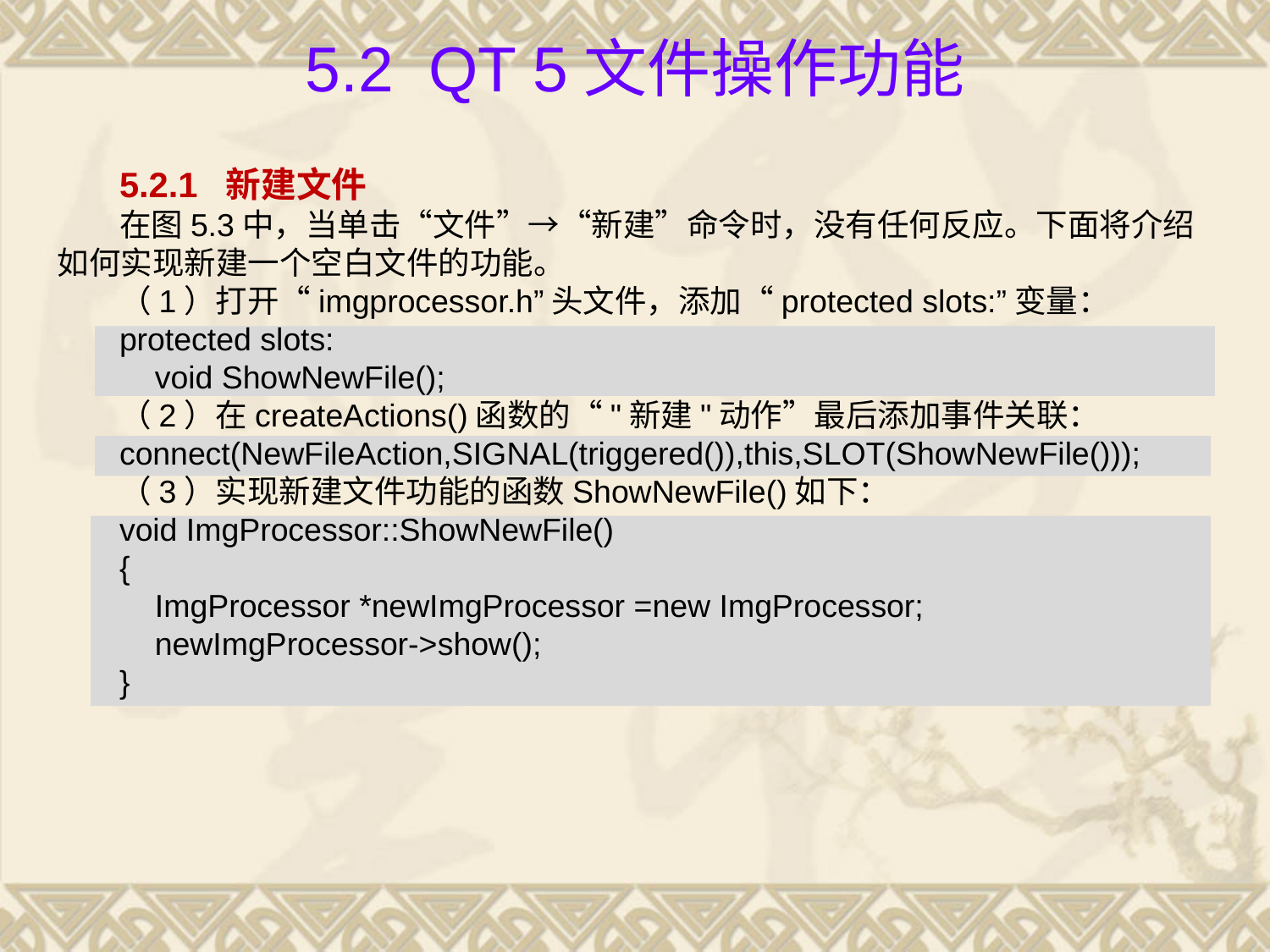

# 5.2  Qt 5文件操作功能
5.2.1  新建文件
在图5.3中，当单击“文件”→“新建”命令时，没有任何反应。下面将介绍如何实现新建一个空白文件的功能。
（1）打开“imgprocessor.h”头文件，添加“protected slots:”变量：
protected slots:
    void ShowNewFile();
（2）在createActions()函数的“"新建"动作”最后添加事件关联：
connect(NewFileAction,SIGNAL(triggered()),this,SLOT(ShowNewFile()));
（3）实现新建文件功能的函数ShowNewFile()如下：
void ImgProcessor::ShowNewFile()
{
    ImgProcessor *newImgProcessor =new ImgProcessor;
    newImgProcessor->show();
}